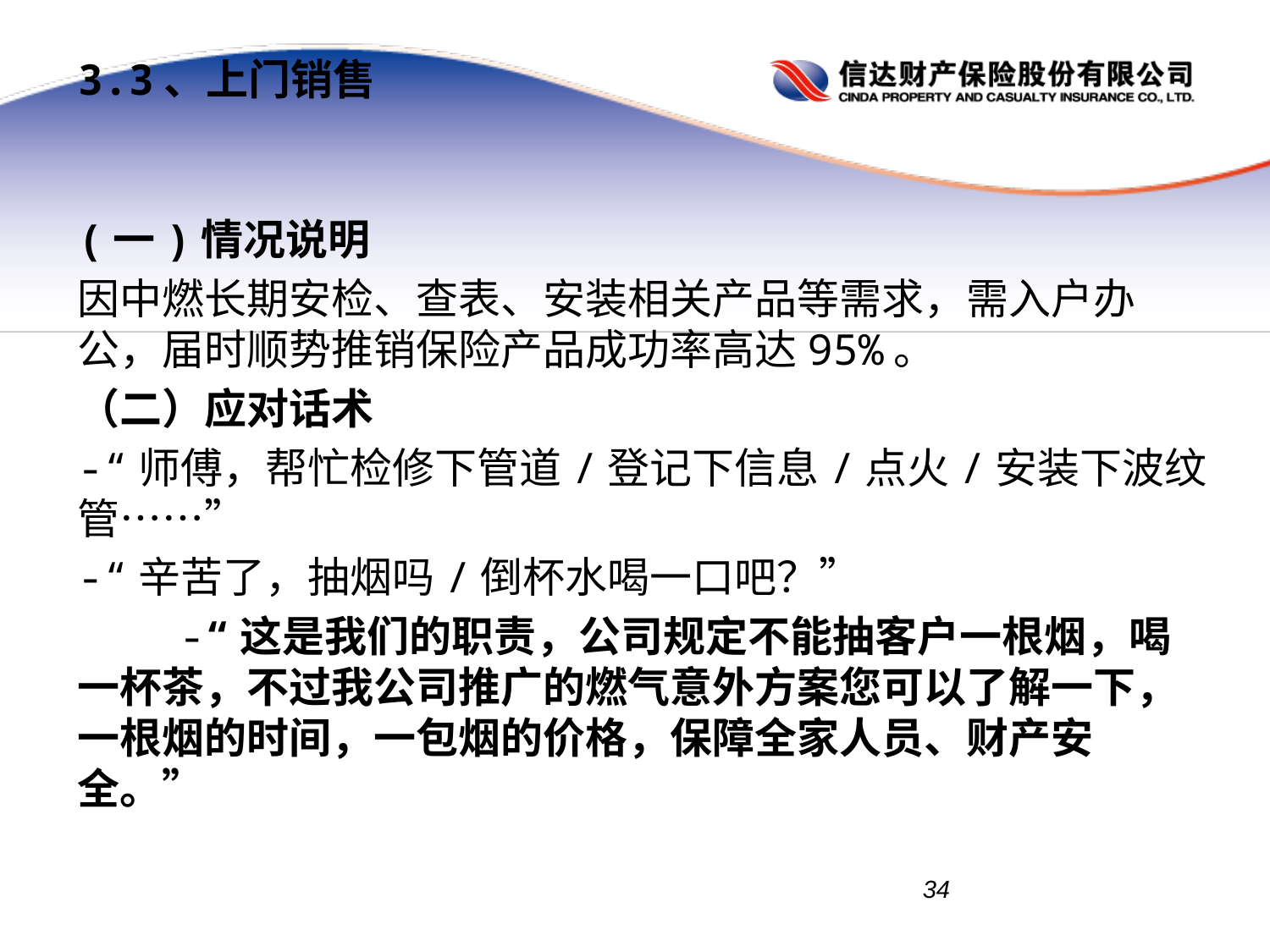

# 3.3、上门销售
(一)情况说明
因中燃长期安检、查表、安装相关产品等需求，需入户办公，届时顺势推销保险产品成功率高达95%。
（二）应对话术
-“师傅，帮忙检修下管道/登记下信息/点火/安装下波纹管……”
-“辛苦了，抽烟吗/倒杯水喝一口吧？”
    -“这是我们的职责，公司规定不能抽客户一根烟，喝一杯茶，不过我公司推广的燃气意外方案您可以了解一下，一根烟的时间，一包烟的价格，保障全家人员、财产安全。”

34